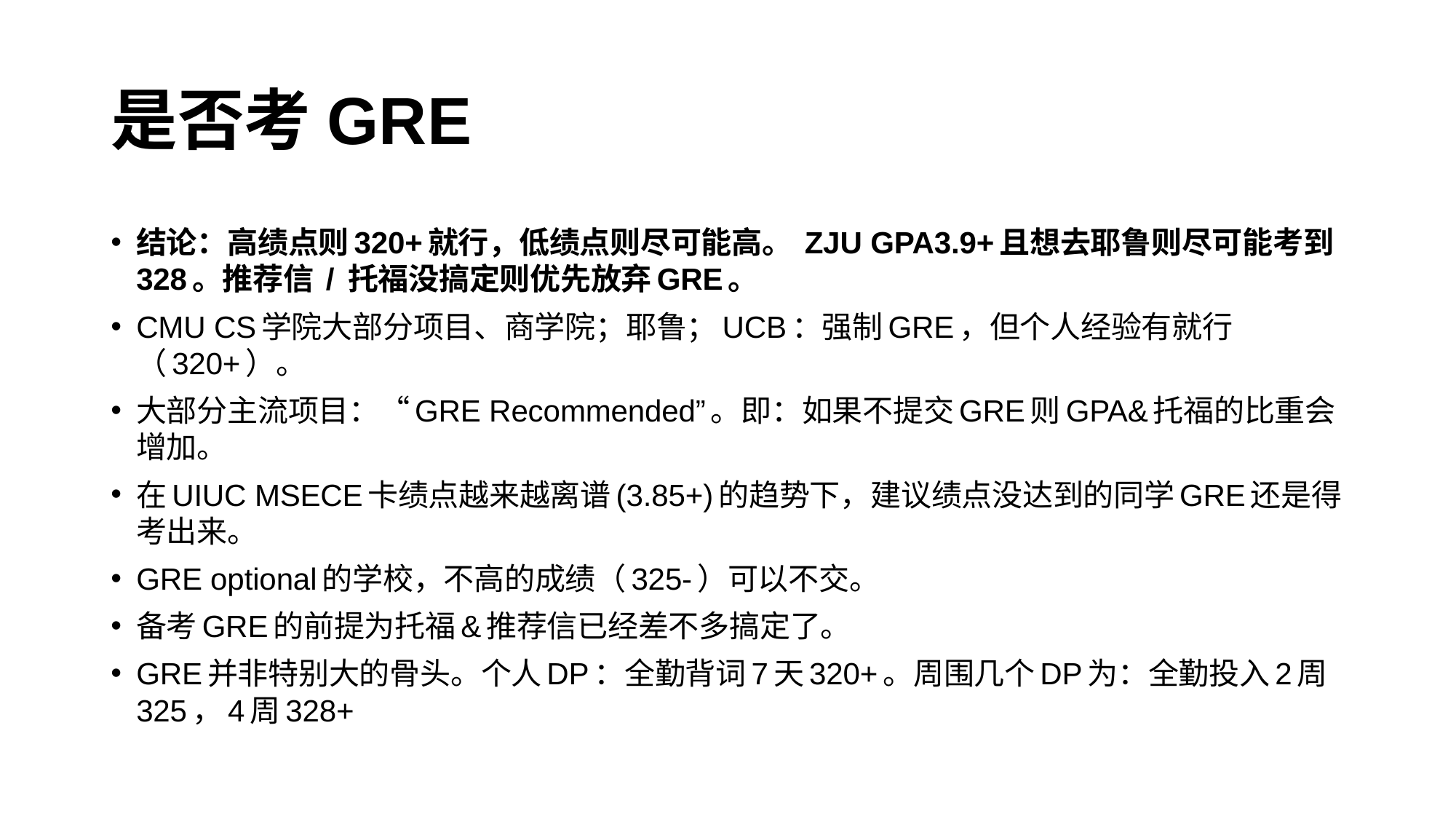

# 是否考GRE
结论：高绩点则320+就行，低绩点则尽可能高。 ZJU GPA3.9+且想去耶鲁则尽可能考到328。推荐信 / 托福没搞定则优先放弃GRE。
CMU CS学院大部分项目、商学院；耶鲁；UCB：强制GRE，但个人经验有就行（320+）。
大部分主流项目：“GRE Recommended”。即：如果不提交GRE则GPA&托福的比重会增加。
在UIUC MSECE卡绩点越来越离谱(3.85+)的趋势下，建议绩点没达到的同学GRE还是得考出来。
GRE optional的学校，不高的成绩（325-）可以不交。
备考GRE的前提为托福&推荐信已经差不多搞定了。
GRE并非特别大的骨头。个人DP：全勤背词7天320+。周围几个DP为：全勤投入2周325，4周328+